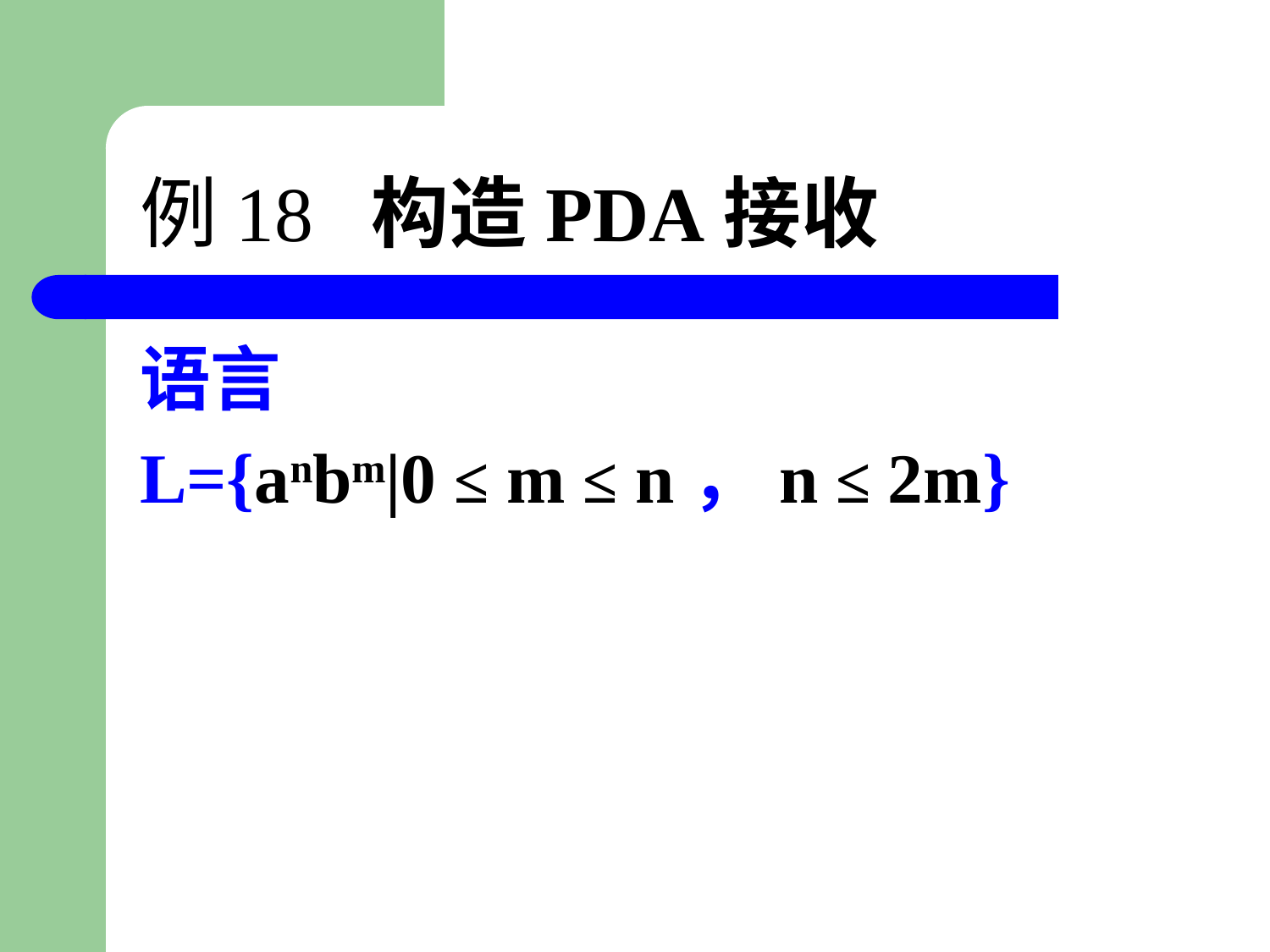

# 例18  构造PDA接收
语言
L={anbm|0 ≤ m ≤ n，n ≤ 2m}